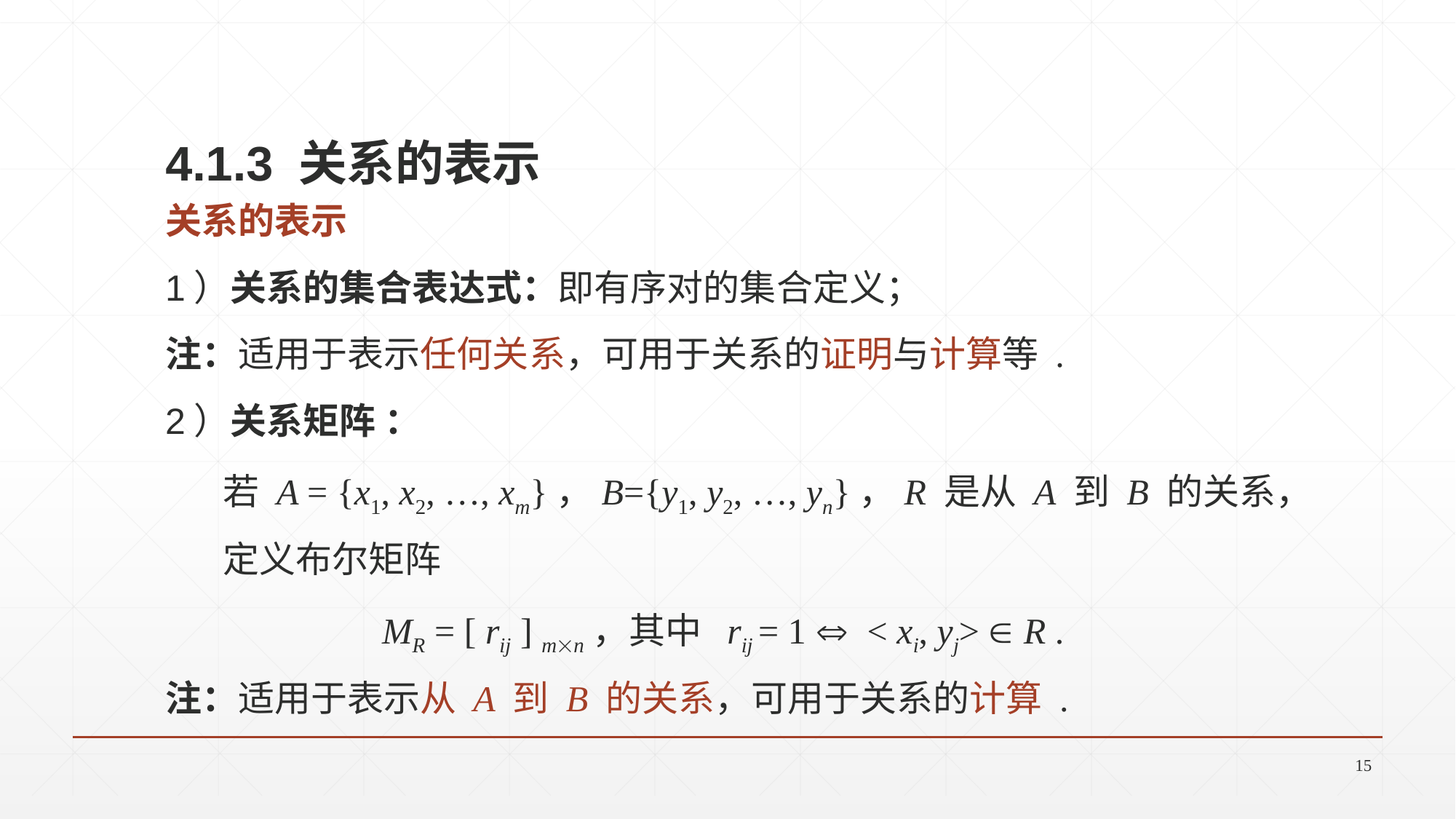

4.1.3 关系的表示
关系的表示
1）关系的集合表达式：即有序对的集合定义；
注：适用于表示任何关系，可用于关系的证明与计算等 .
2）关系矩阵 ：
      若 A = {x1, x2, …, xm}，B={y1, y2, …, yn}，R 是从 A 到 B 的关系，
      定义布尔矩阵
MR = [ rij ] m×n，其中  rij = 1 ⇔  < xi, yj> ∈ R .
注：适用于表示从 A 到 B 的关系，可用于关系的计算 .
15